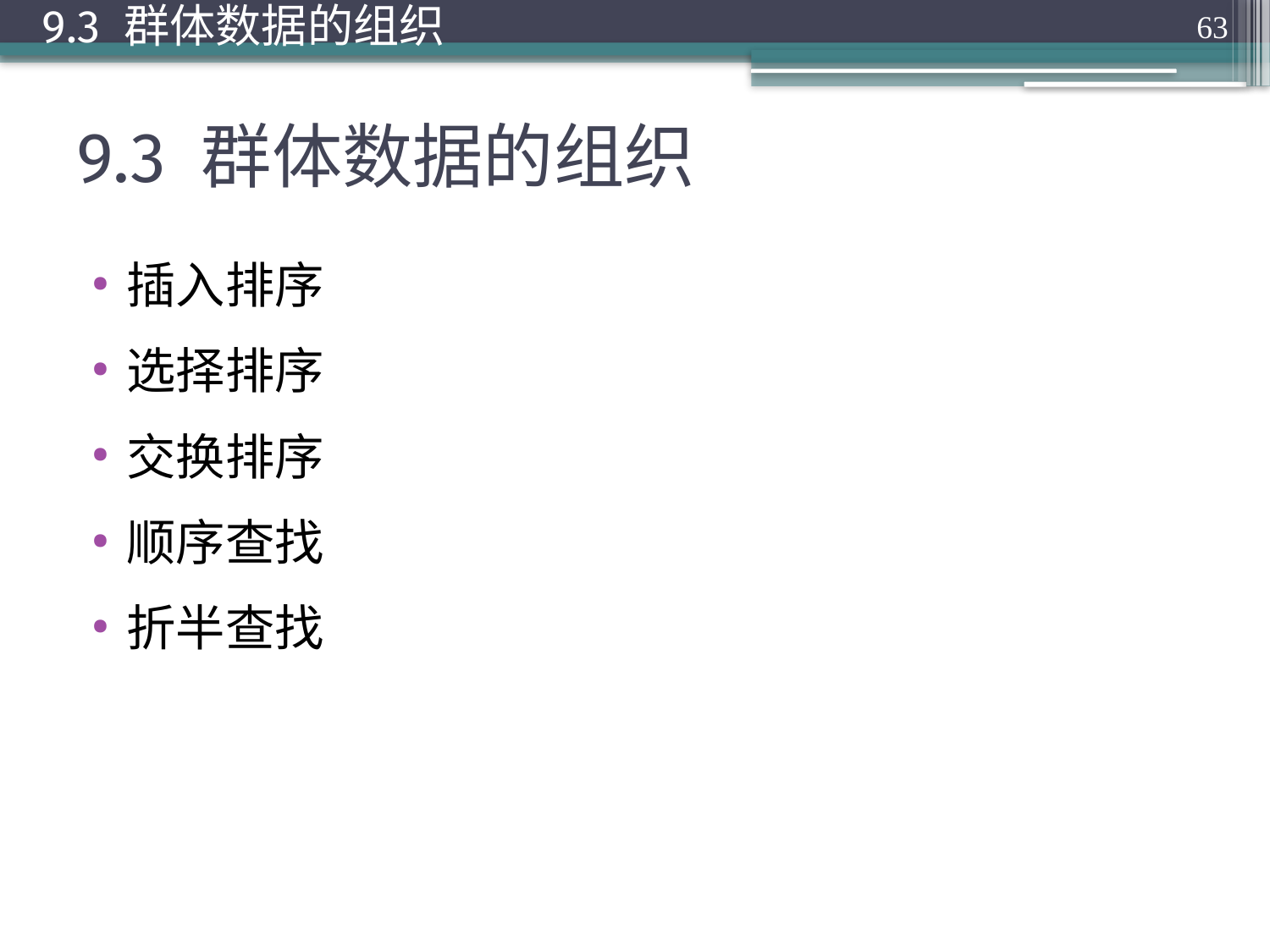

9.3 群体数据的组织
63
# 9.3 群体数据的组织
插入排序
选择排序
交换排序
顺序查找
折半查找